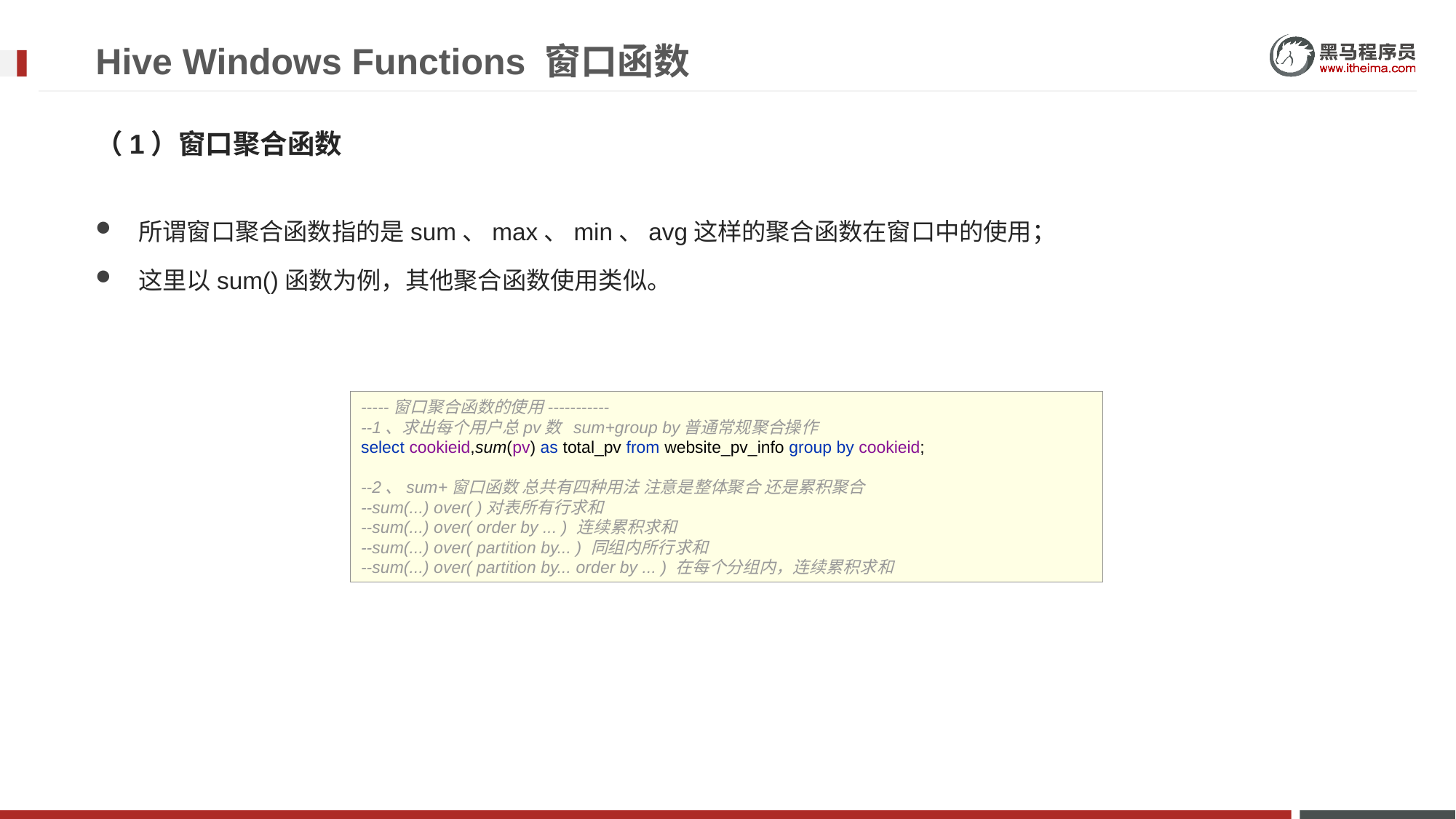

# Hive Windows Functions 窗口函数
（1）窗口聚合函数
所谓窗口聚合函数指的是sum、max、min、avg这样的聚合函数在窗口中的使用；
这里以sum()函数为例，其他聚合函数使用类似。
-----窗口聚合函数的使用-----------
--1、求出每个用户总pv数  sum+group by普通常规聚合操作
select cookieid,sum(pv) as total_pv from website_pv_info group by cookieid;
--2、sum+窗口函数 总共有四种用法 注意是整体聚合 还是累积聚合
--sum(...) over( )对表所有行求和
--sum(...) over( order by ... ) 连续累积求和
--sum(...) over( partition by... ) 同组内所行求和
--sum(...) over( partition by... order by ... ) 在每个分组内，连续累积求和